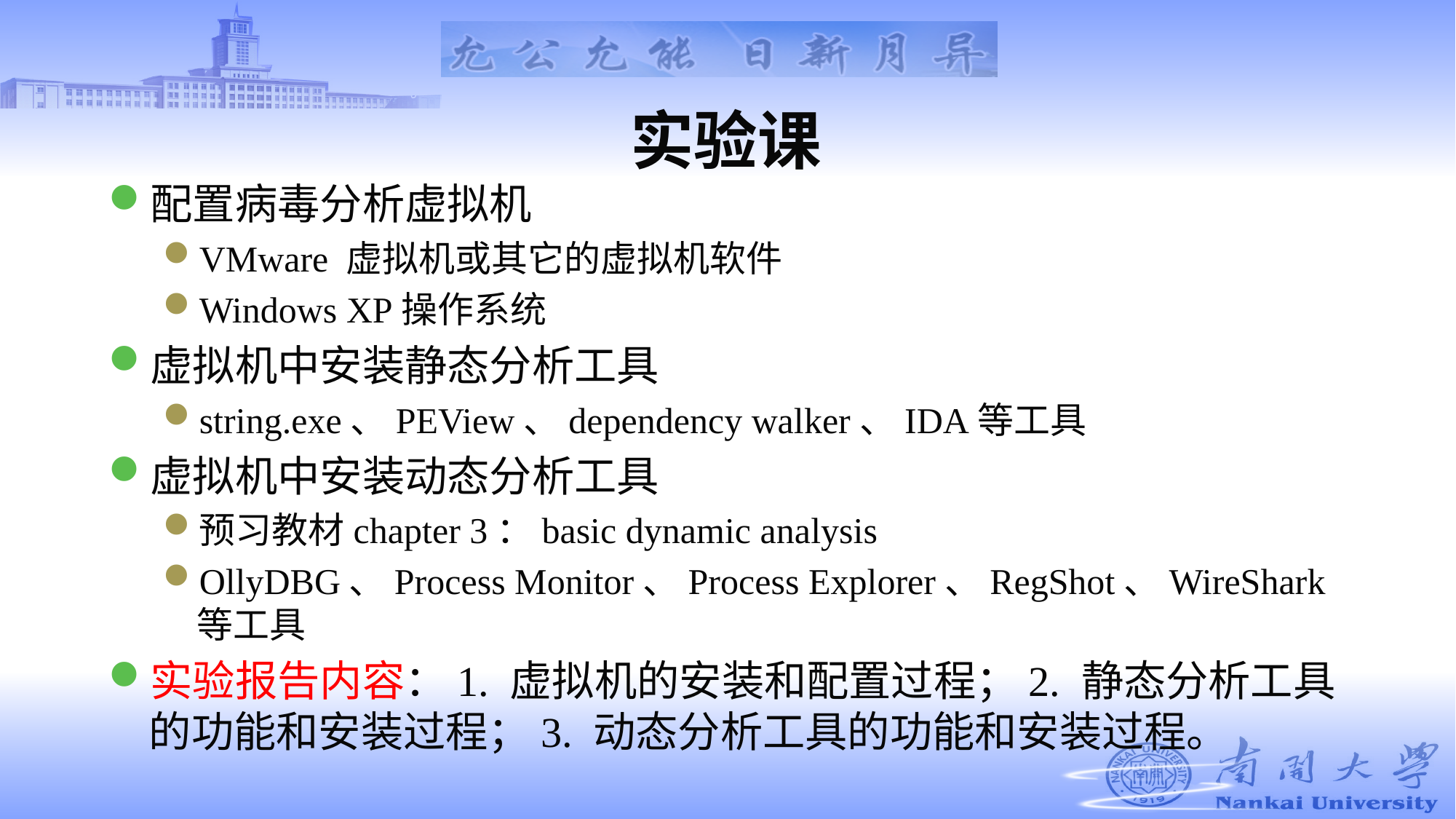

# 实验课
配置病毒分析虚拟机
VMware 虚拟机或其它的虚拟机软件
Windows XP操作系统
虚拟机中安装静态分析工具
string.exe、PEView、dependency walker、IDA等工具
虚拟机中安装动态分析工具
预习教材chapter 3：basic dynamic analysis
OllyDBG、Process Monitor、Process Explorer、RegShot、WireShark等工具
实验报告内容：1. 虚拟机的安装和配置过程；2. 静态分析工具的功能和安装过程；3. 动态分析工具的功能和安装过程。